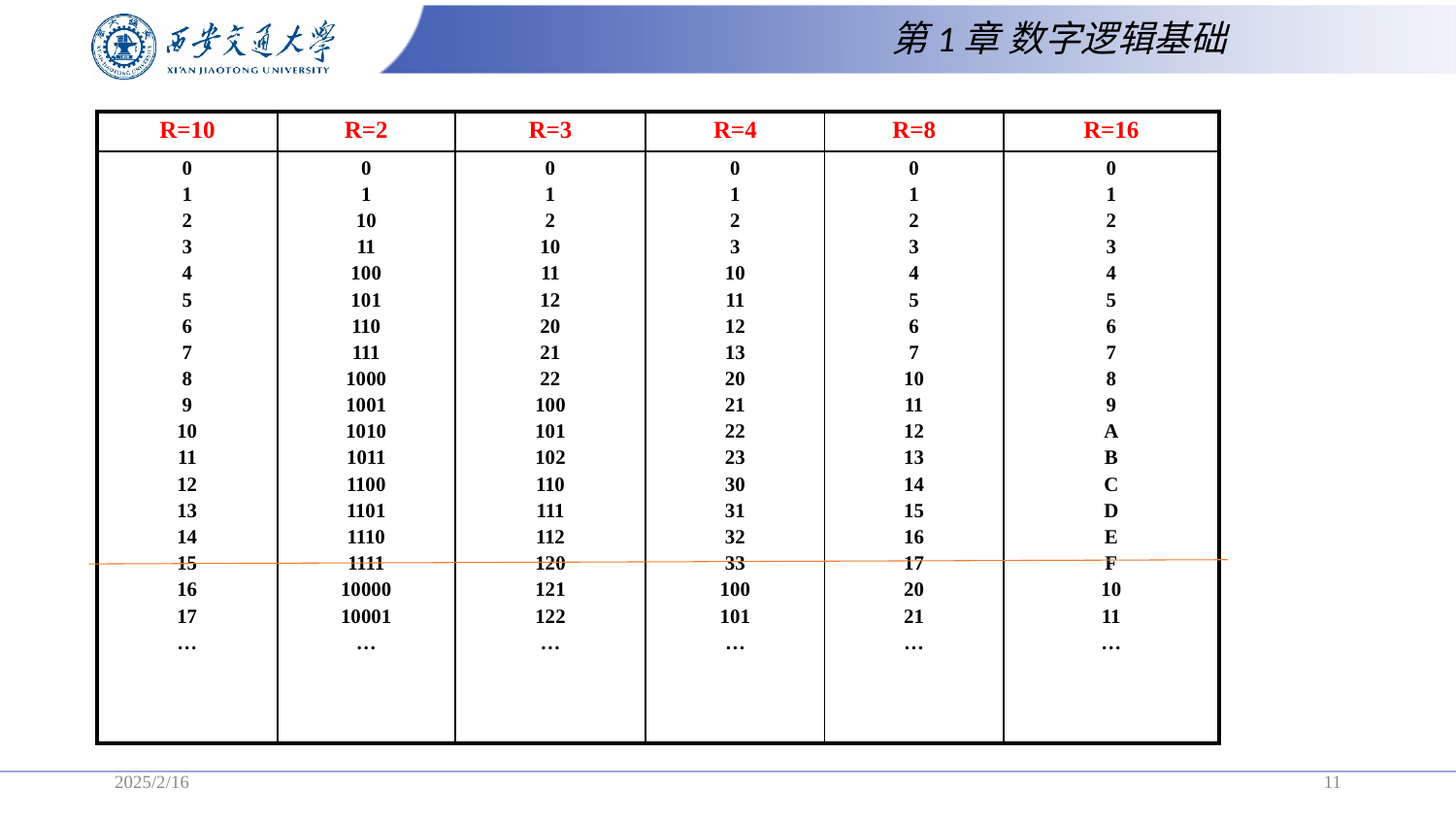

第1章 数字逻辑基础
| R=10 | R=2 | R=3 | R=4 | R=8 | R=16 |
| --- | --- | --- | --- | --- | --- |
| 0 1 2 3 4 5 6 7 8 9 10 11 12 13 14 15 16 17 … | 0 1 10 11 100 101 110 111 1000 1001 1010 1011 1100 1101 1110 1111 10000 10001 … | 0 1 2 10 11 12 20 21 22 100 101 102 110 111 112 120 121 122 … | 0 1 2 3 10 11 12 13 20 21 22 23 30 31 32 33 100 101 … | 0 1 2 3 4 5 6 7 10 11 12 13 14 15 16 17 20 21 … | 0 1 2 3 4 5 6 7 8 9 A B C D E F 10 11 … |
2025/2/16
11